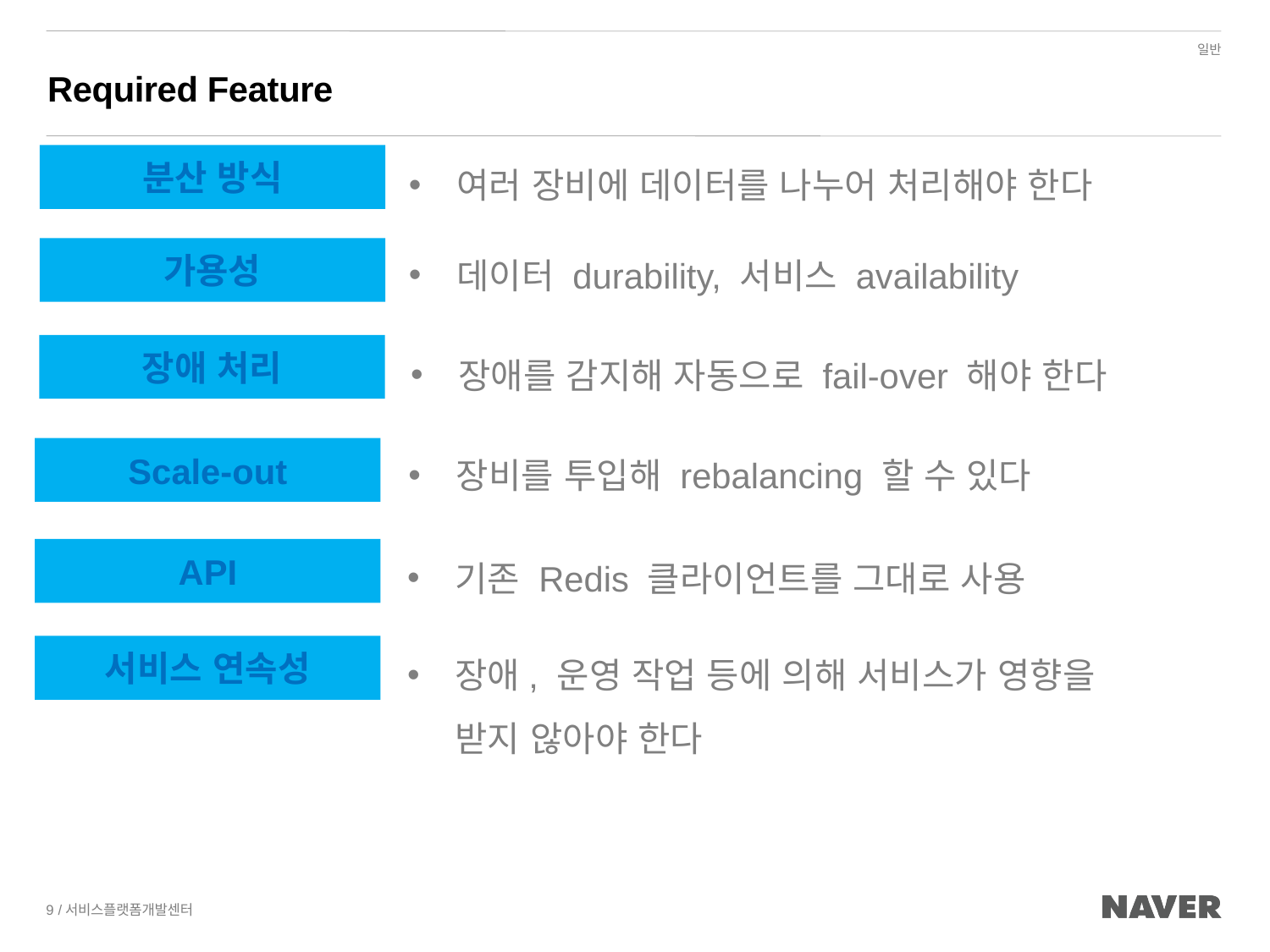

# Required Feature
여러 장비에 데이터를 나누어 처리해야 한다
분산 방식
데이터 durability, 서비스 availability
가용성
장애를 감지해 자동으로 fail-over 해야 한다
장애 처리
장비를 투입해 rebalancing 할 수 있다
Scale-out
기존 Redis 클라이언트를 그대로 사용
API
장애, 운영 작업 등에 의해 서비스가 영향을 받지 않아야 한다
서비스 연속성